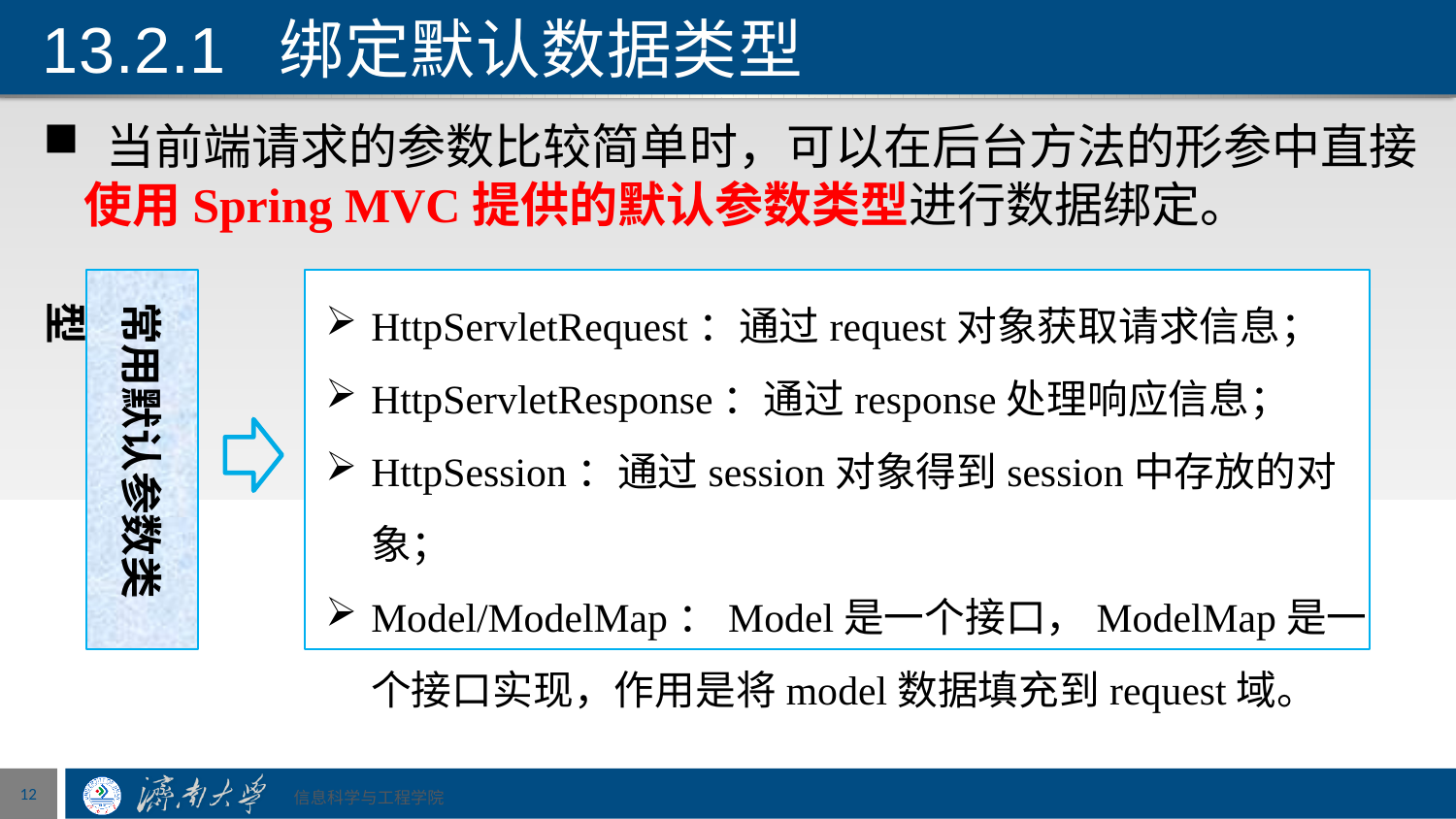

# 13.2.1  绑定默认数据类型
 当前端请求的参数比较简单时，可以在后台方法的形参中直接使用Spring MVC提供的默认参数类型进行数据绑定。

HttpServletRequest：通过request对象获取请求信息；
HttpServletResponse：通过response处理响应信息；
HttpSession：通过session对象得到session中存放的对象；
Model/ModelMap：Model是一个接口，ModelMap是一个接口实现，作用是将model数据填充到request域。
常用默认参数类型